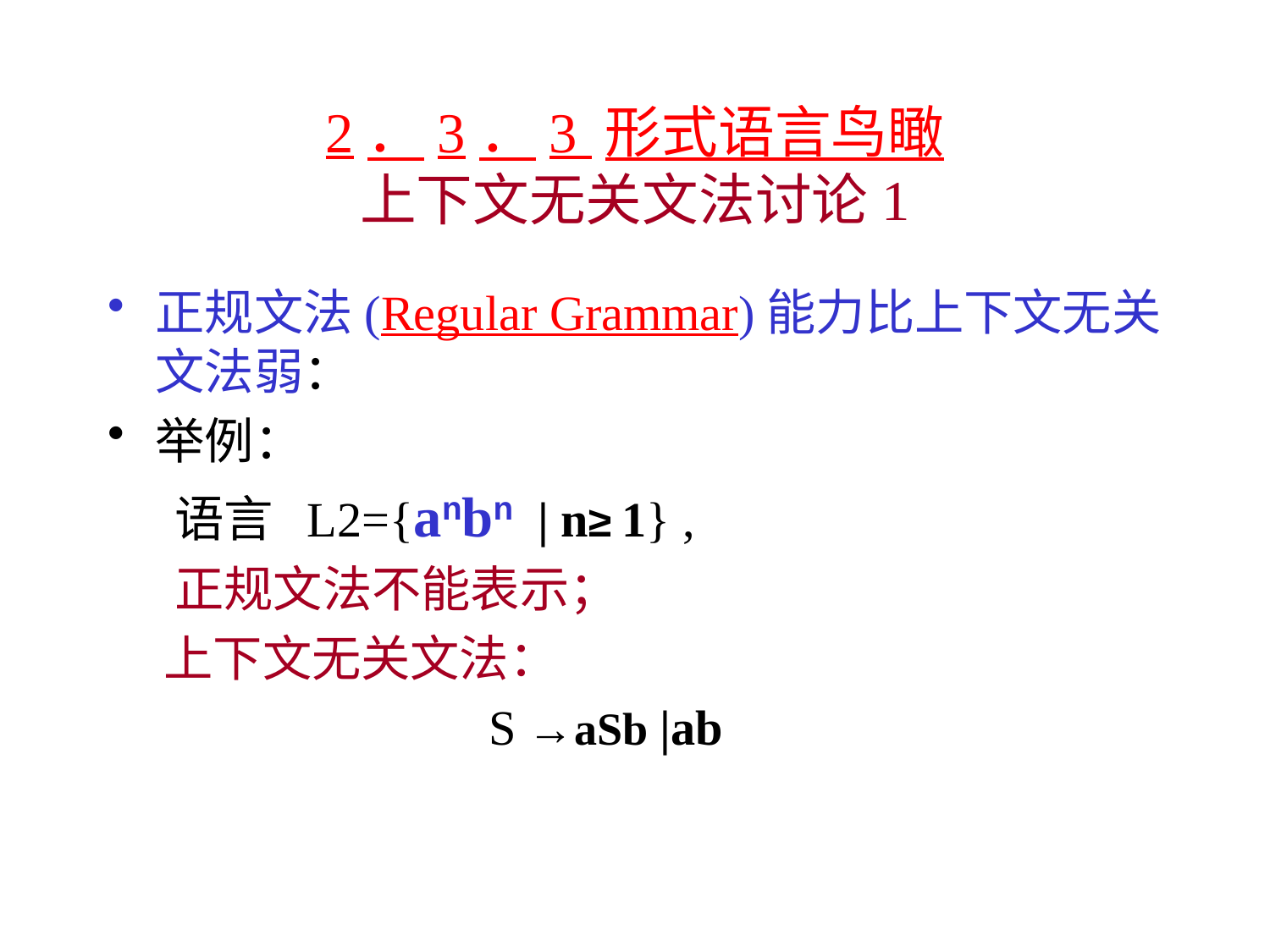

# 2．3．3 形式语言鸟瞰 上下文无关文法讨论1
正规文法(Regular Grammar)能力比上下文无关文法弱：
举例：
     语言  L2={anbn  | n≥ 1} ,
     正规文法不能表示；
    上下文无关文法：
                               S →aSb |ab